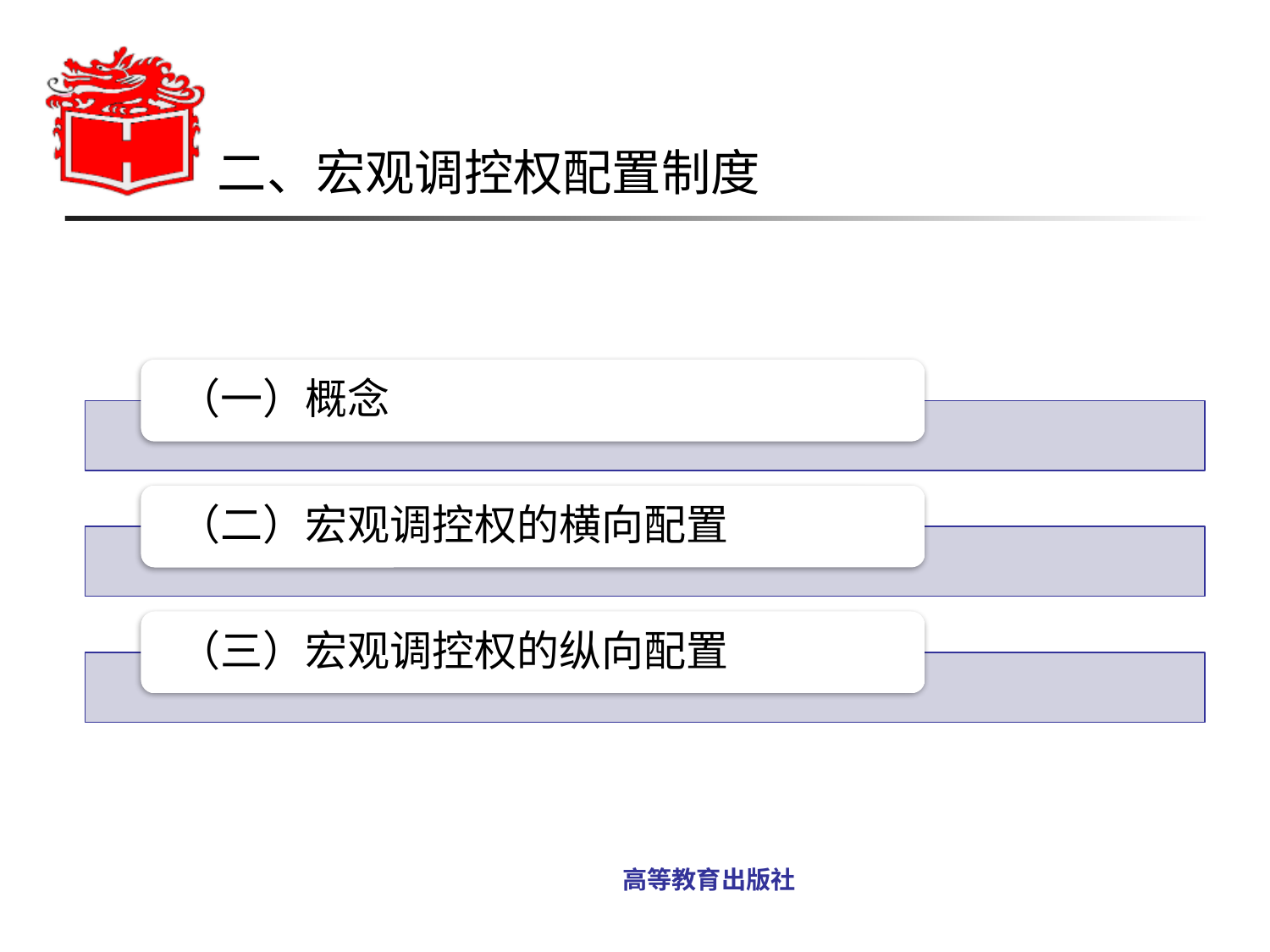

二、宏观调控权配置制度
（一）概念
（二）宏观调控权的横向配置
（三）宏观调控权的纵向配置

高等教育出版社